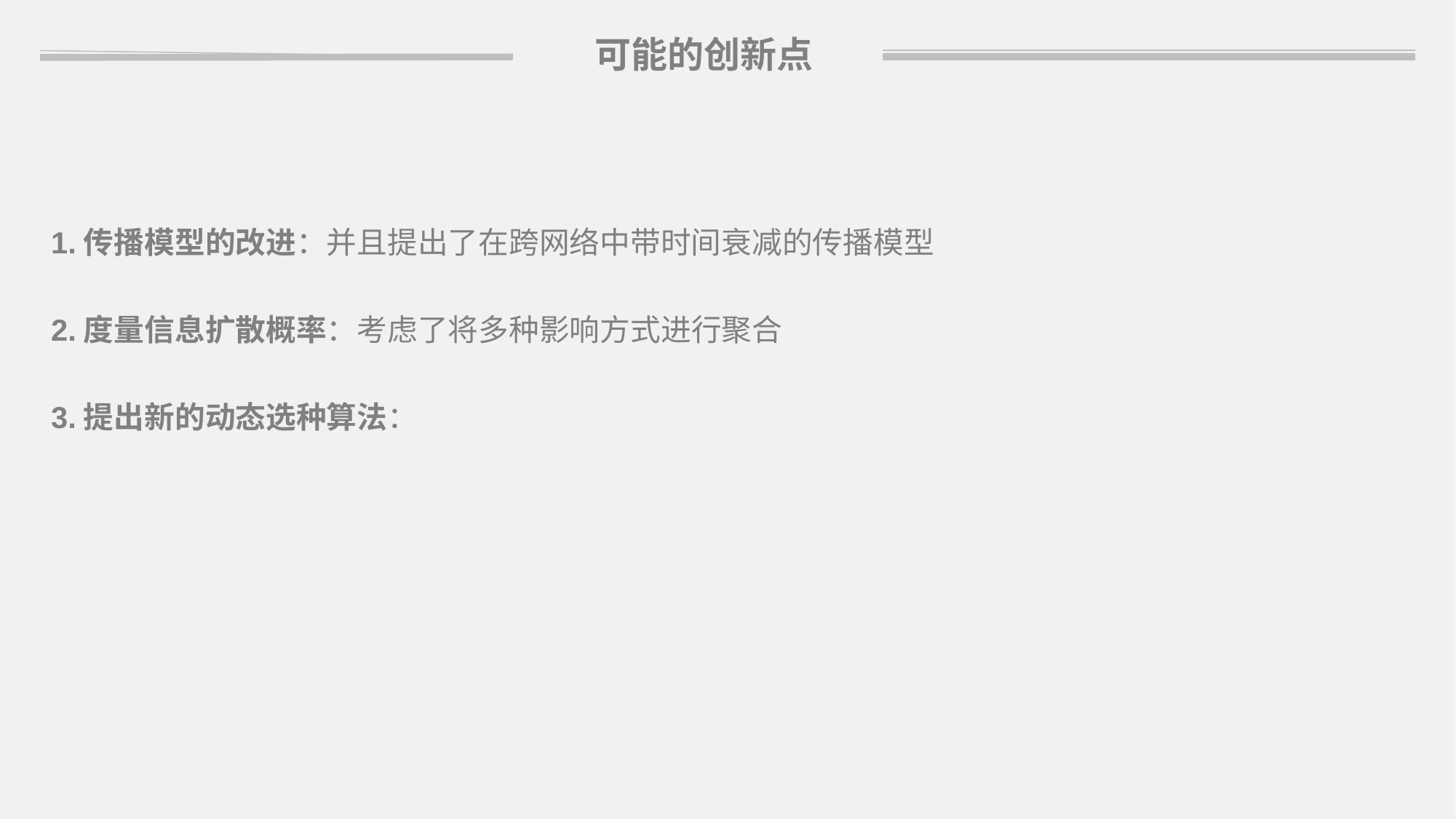

可能的创新点
1.传播模型的改进：并且提出了在跨网络中带时间衰减的传播模型

2.度量信息扩散概率：考虑了将多种影响方式进行聚合

3.提出新的动态选种算法：